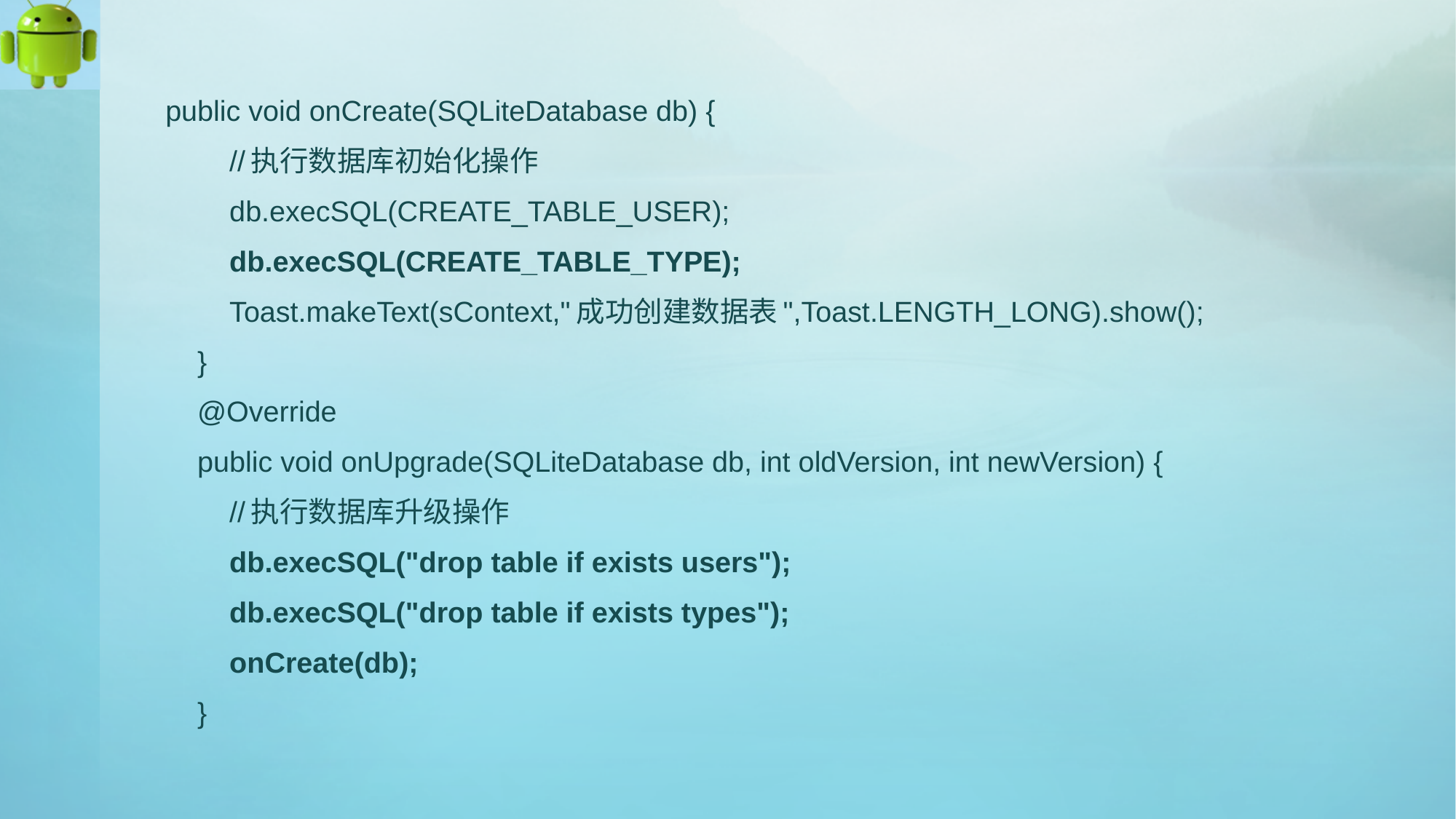

public void onCreate(SQLiteDatabase db) {
        //执行数据库初始化操作
        db.execSQL(CREATE_TABLE_USER);
        db.execSQL(CREATE_TABLE_TYPE);
        Toast.makeText(sContext,"成功创建数据表",Toast.LENGTH_LONG).show();
    }
    @Override
    public void onUpgrade(SQLiteDatabase db, int oldVersion, int newVersion) {
        //执行数据库升级操作
        db.execSQL("drop table if exists users");
        db.execSQL("drop table if exists types");
        onCreate(db);
    }